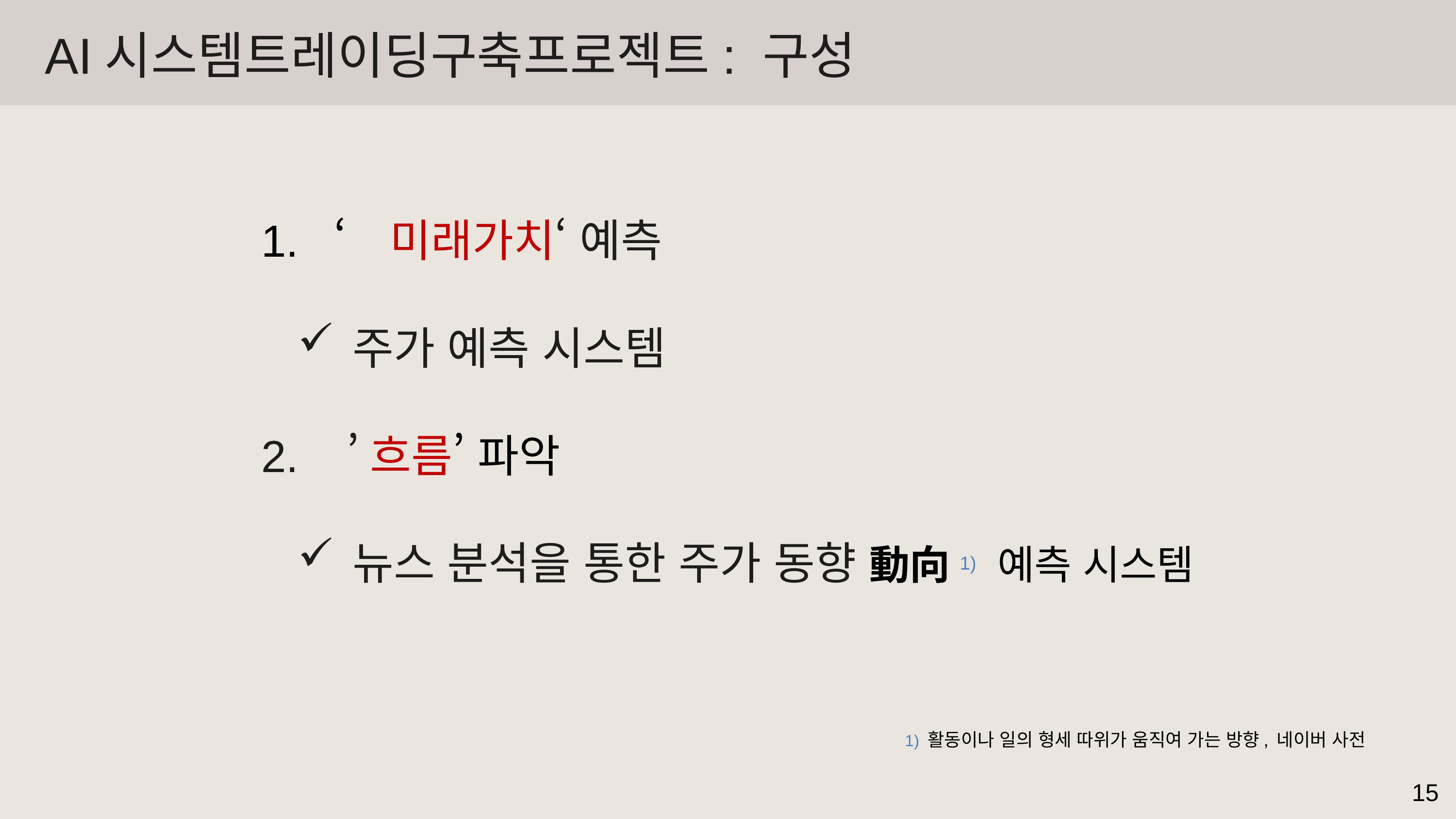

AI시스템트레이딩구축프로젝트: 구성
‘미래가치‘ 예측
주가 예측 시스템
 ’흐름’ 파악
뉴스 분석을 통한 주가 동향 動向1) 예측 시스템
1) 활동이나 일의 형세 따위가 움직여 가는 방향, 네이버 사전
15